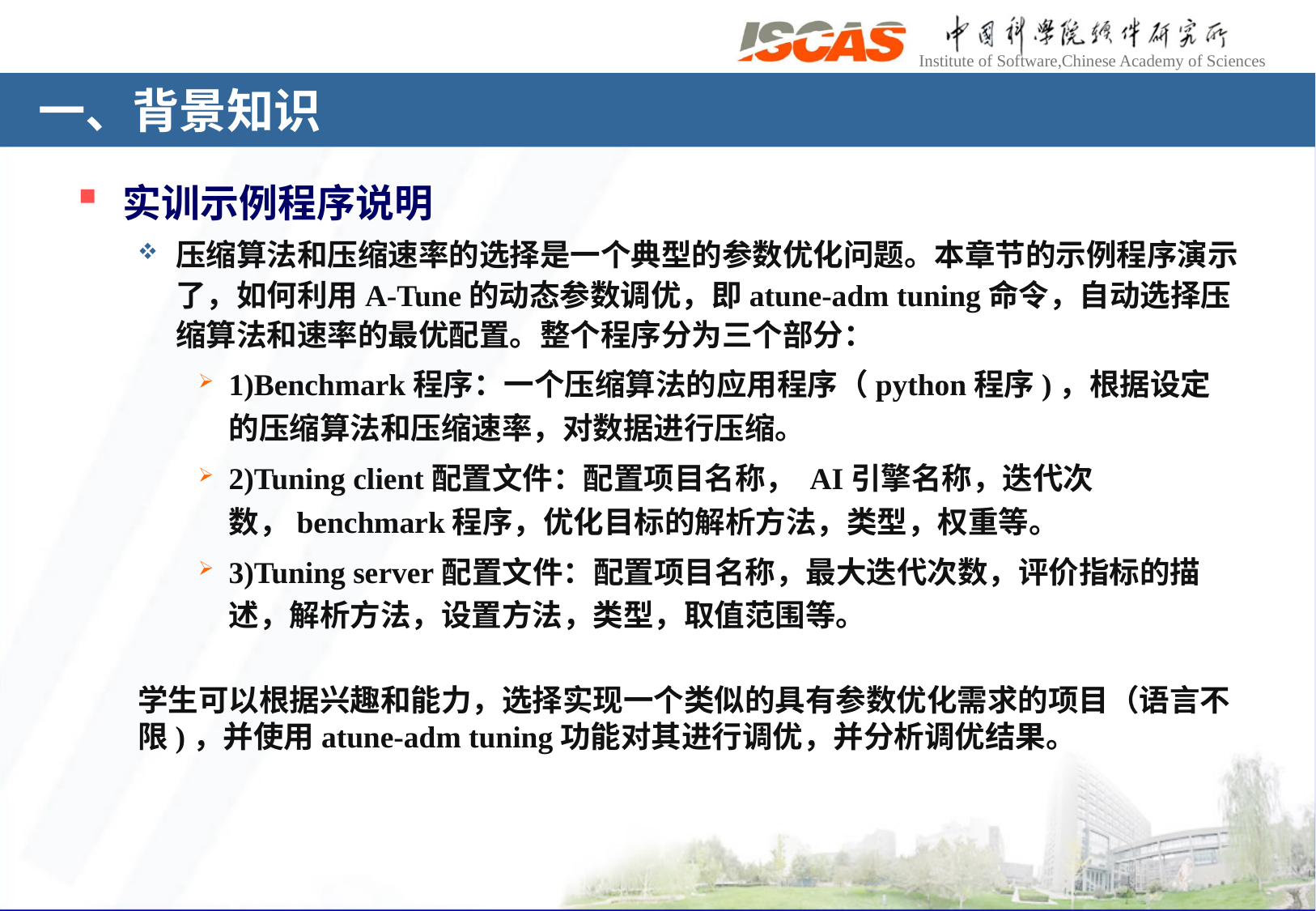

# 一、背景知识
实训示例程序说明
压缩算法和压缩速率的选择是一个典型的参数优化问题。本章节的示例程序演示了，如何利用A-Tune的动态参数调优，即atune-adm tuning命令，自动选择压缩算法和速率的最优配置。整个程序分为三个部分：
1)Benchmark程序：一个压缩算法的应用程序（python程序)，根据设定的压缩算法和压缩速率，对数据进行压缩。
2)Tuning client配置文件：配置项目名称， AI引擎名称，迭代次数，benchmark程序，优化目标的解析方法，类型，权重等。
3)Tuning server配置文件：配置项目名称，最大迭代次数，评价指标的描述，解析方法，设置方法，类型，取值范围等。

学生可以根据兴趣和能力，选择实现一个类似的具有参数优化需求的项目（语言不限)，并使用atune-adm tuning功能对其进行调优，并分析调优结果。